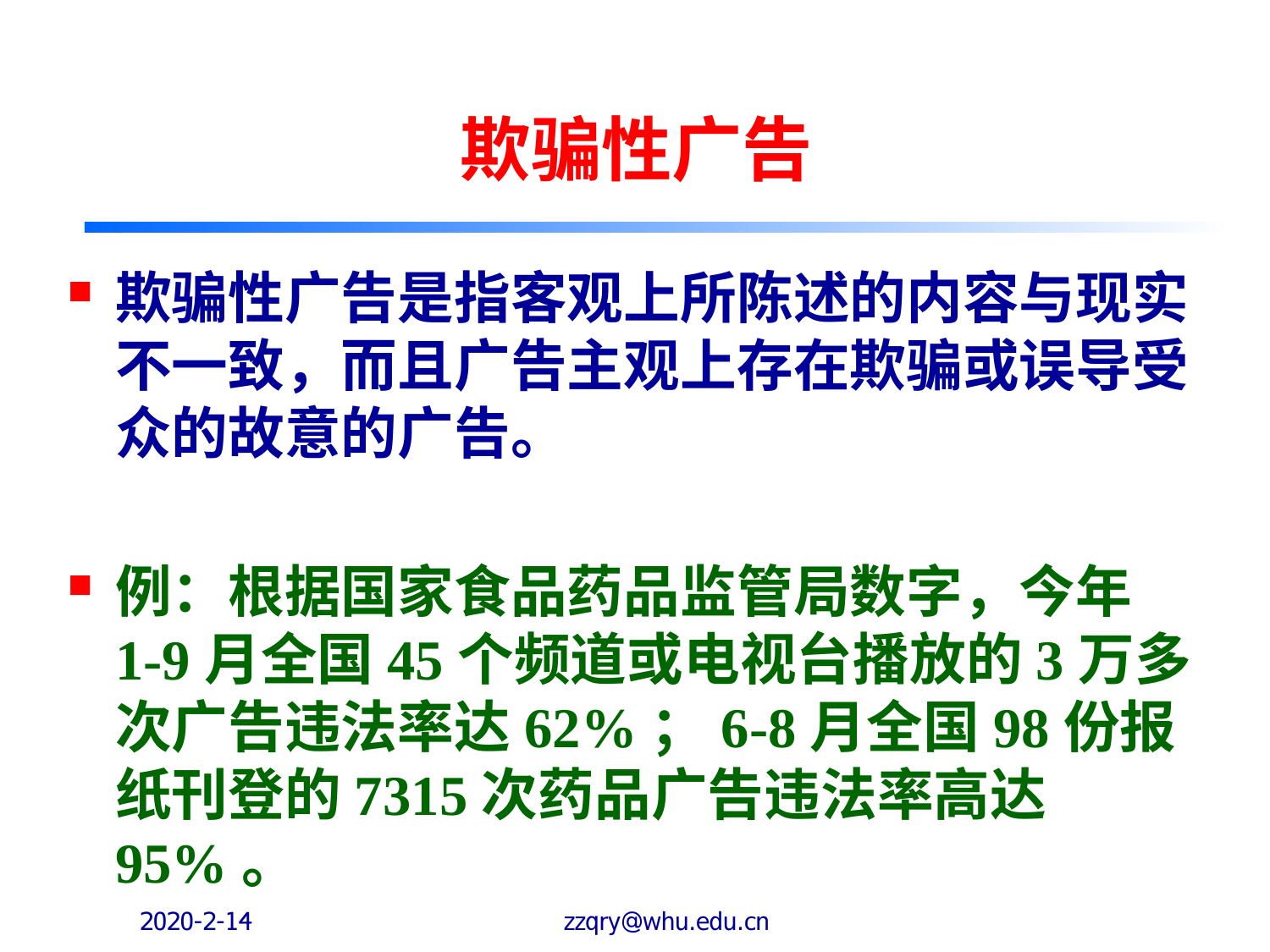

# 欺骗性广告
欺骗性广告是指客观上所陈述的内容与现实不一致，而且广告主观上存在欺骗或误导受众的故意的广告。

例：根据国家食品药品监管局数字，今年1-9月全国45个频道或电视台播放的3万多次广告违法率达62%；6-8月全国98份报纸刊登的7315次药品广告违法率高达95%。
2020-2-14
zzqry@whu.edu.cn